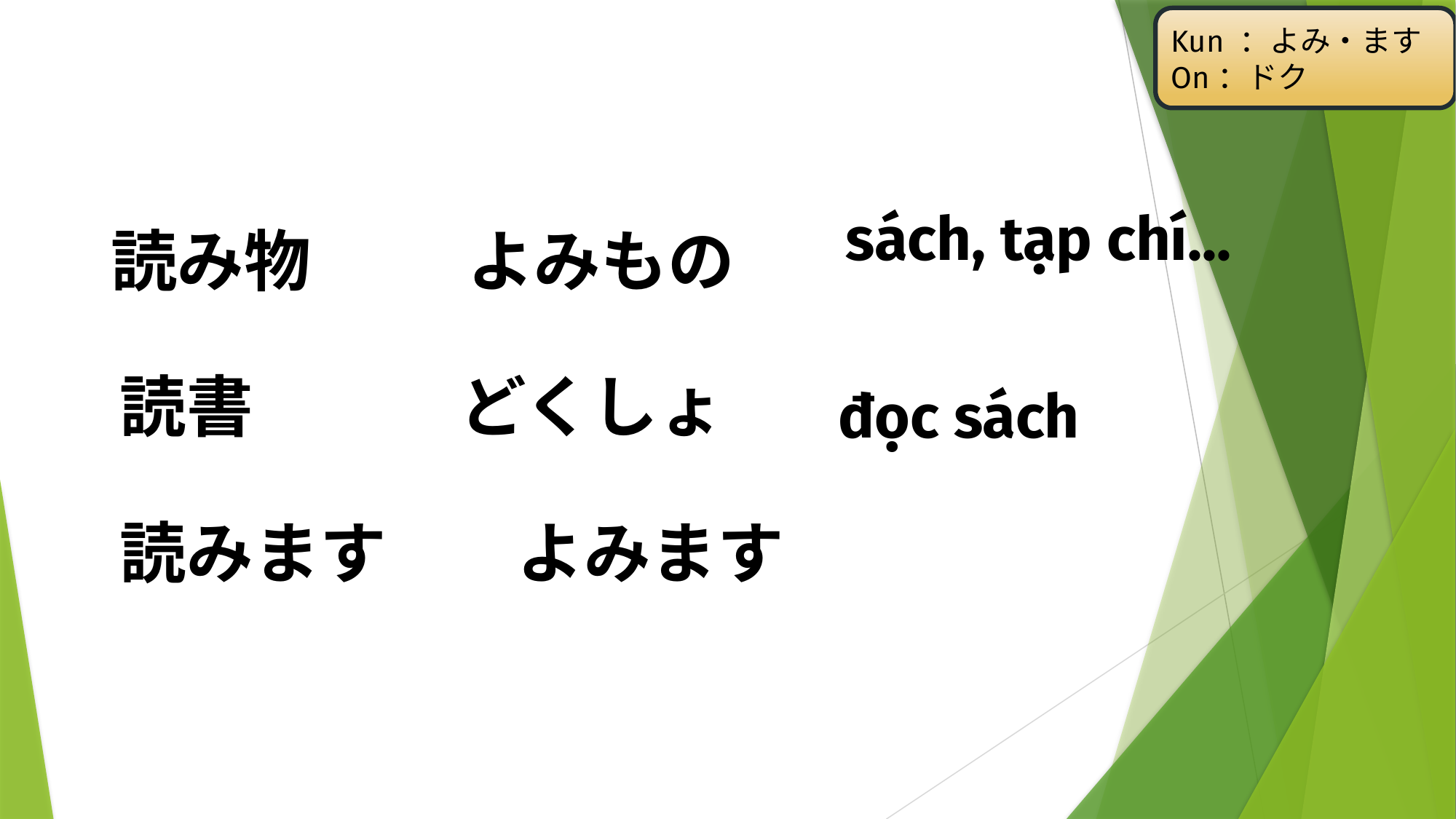

Kun ：よみ・ます
On：ドク
sách, tạp chí...
読み物
よみもの
đọc sách
読書
どくしょ
よみます
読みます